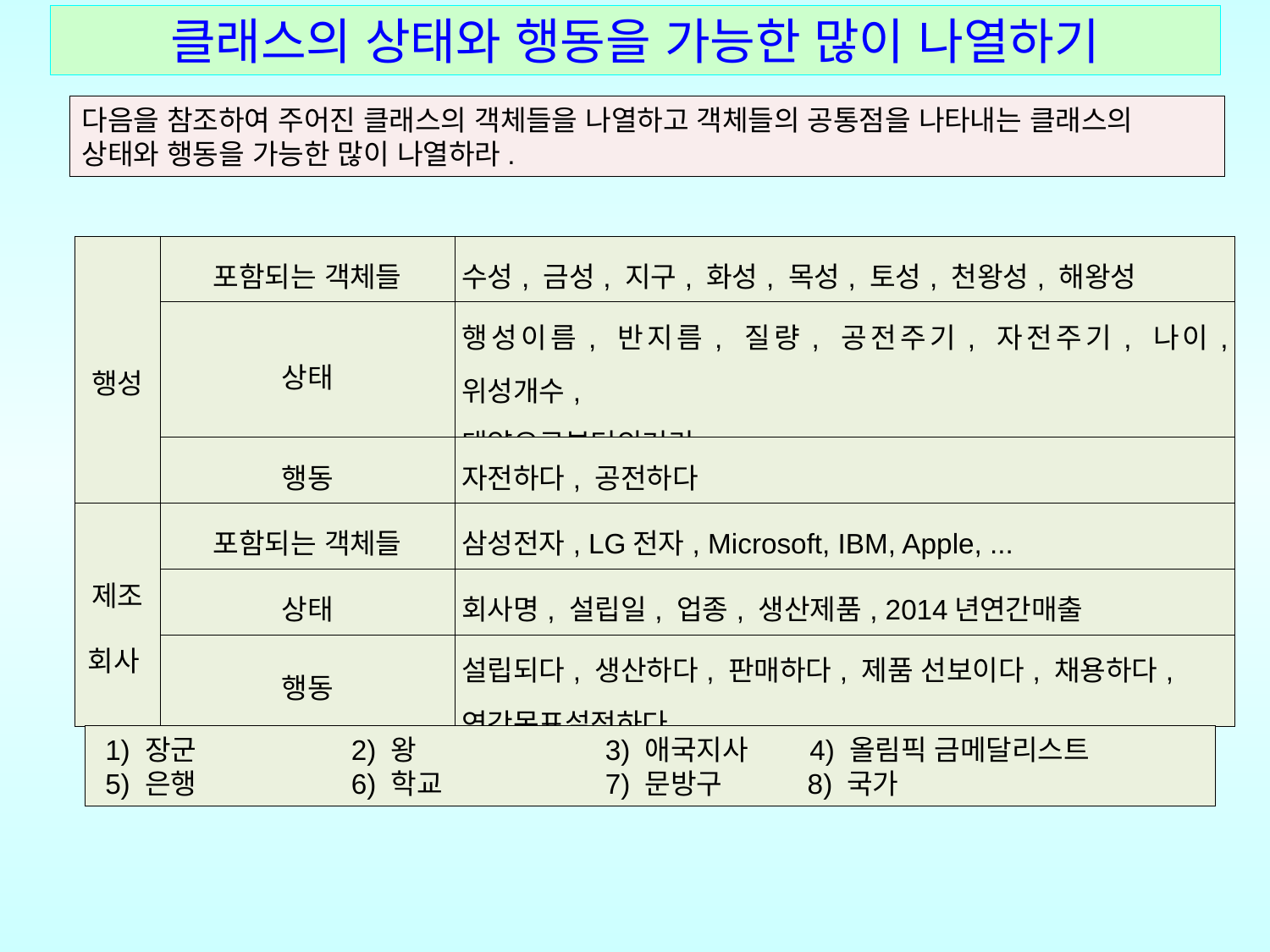

# 클래스의 상태와 행동을 가능한 많이 나열하기
다음을 참조하여 주어진 클래스의 객체들을 나열하고 객체들의 공통점을 나타내는 클래스의 상태와 행동을 가능한 많이 나열하라.
| 행성 | 포함되는 객체들 | 수성, 금성, 지구, 화성, 목성, 토성, 천왕성, 해왕성 |
| --- | --- | --- |
|  | 상태 | 행성이름, 반지름, 질량, 공전주기, 자전주기, 나이, 위성개수, 태양으로부터의거리 |
|  | 행동 | 자전하다, 공전하다 |
| 제조 회사 | 포함되는 객체들 | 삼성전자, LG전자, Microsoft, IBM, Apple, ... |
|  | 상태 | 회사명, 설립일, 업종, 생산제품, 2014년연간매출 |
|  | 행동 | 설립되다, 생산하다, 판매하다, 제품 선보이다, 채용하다, 연간목표설정하다 |

 1) 장군		2) 왕 		3) 애국지사       4) 올림픽 금메달리스트
 5) 은행 		6) 학교		7) 문방구          8) 국가